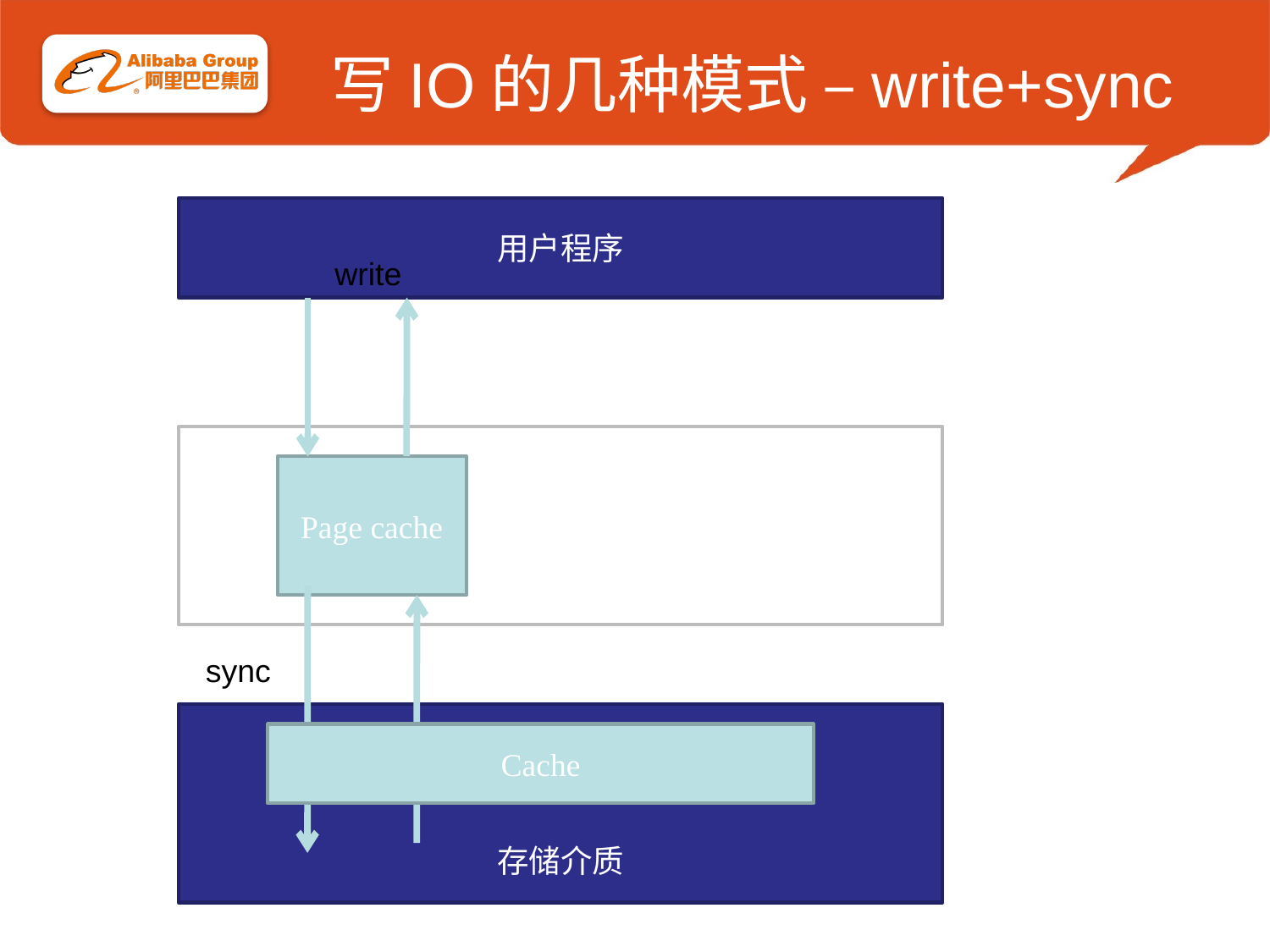

# 写IO的几种模式 –write+sync
用户程序
     write
操作系统
Page cache
     sync

存储介质
Cache